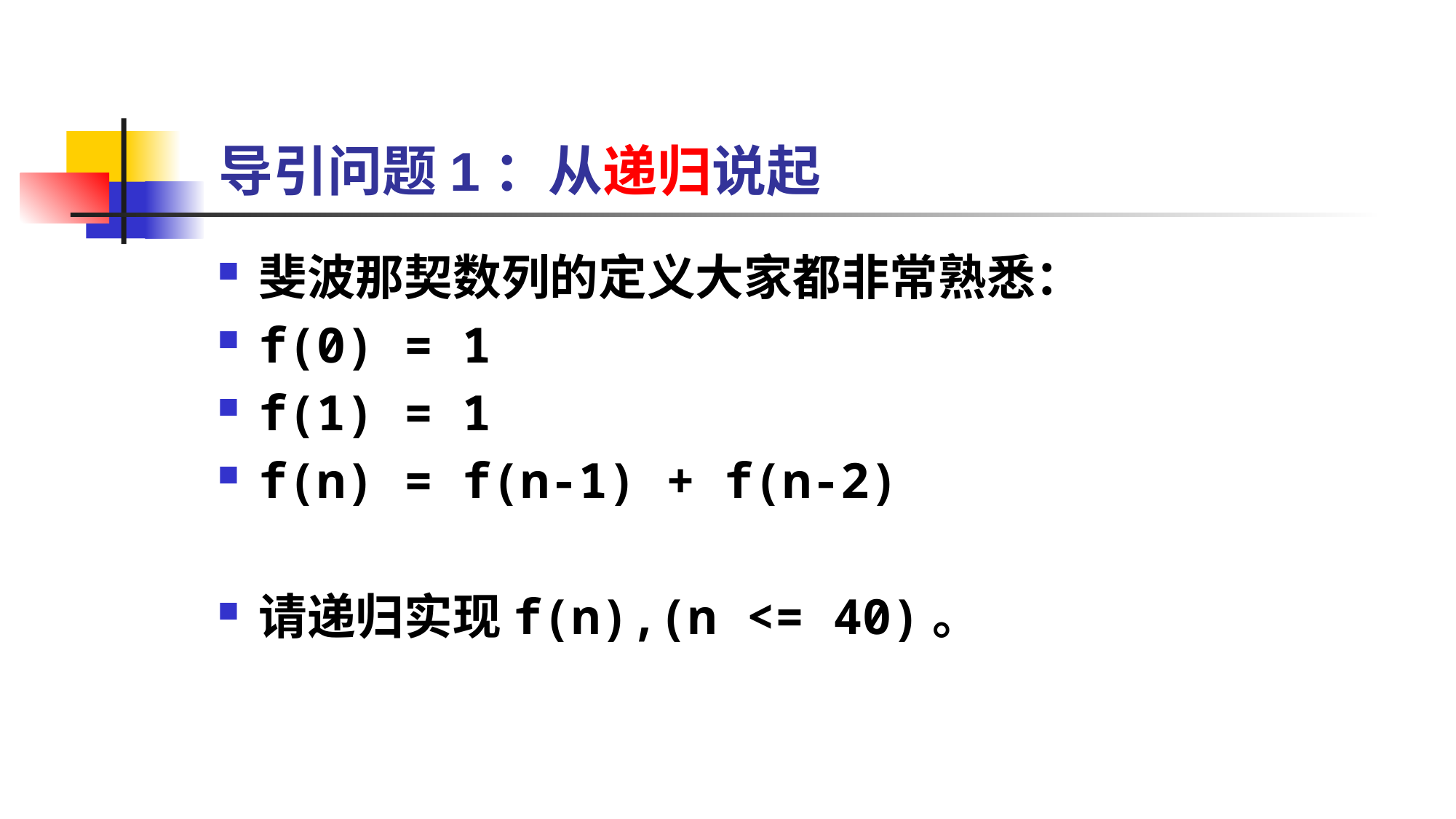

# 导引问题1：从递归说起
斐波那契数列的定义大家都非常熟悉：
f(0) = 1
f(1) = 1
f(n) = f(n-1) + f(n-2)

请递归实现f(n),(n <= 40)。
6